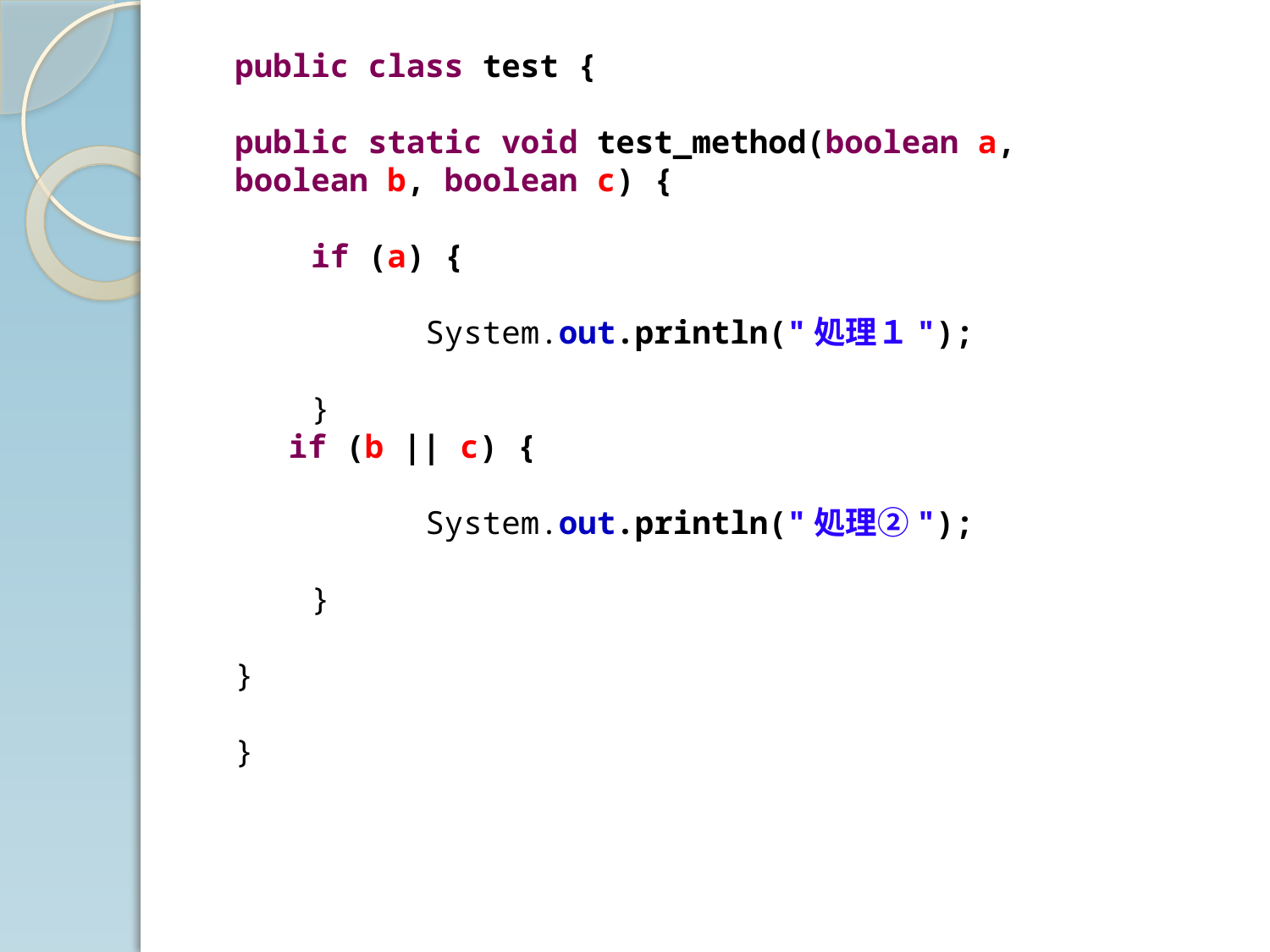

public class test {

public static void test_method(boolean a, boolean b, boolean c) {

    if (a) {

          System.out.println("処理１");

    }
　  if (b || c) {

          System.out.println("処理②");

    }

}

}